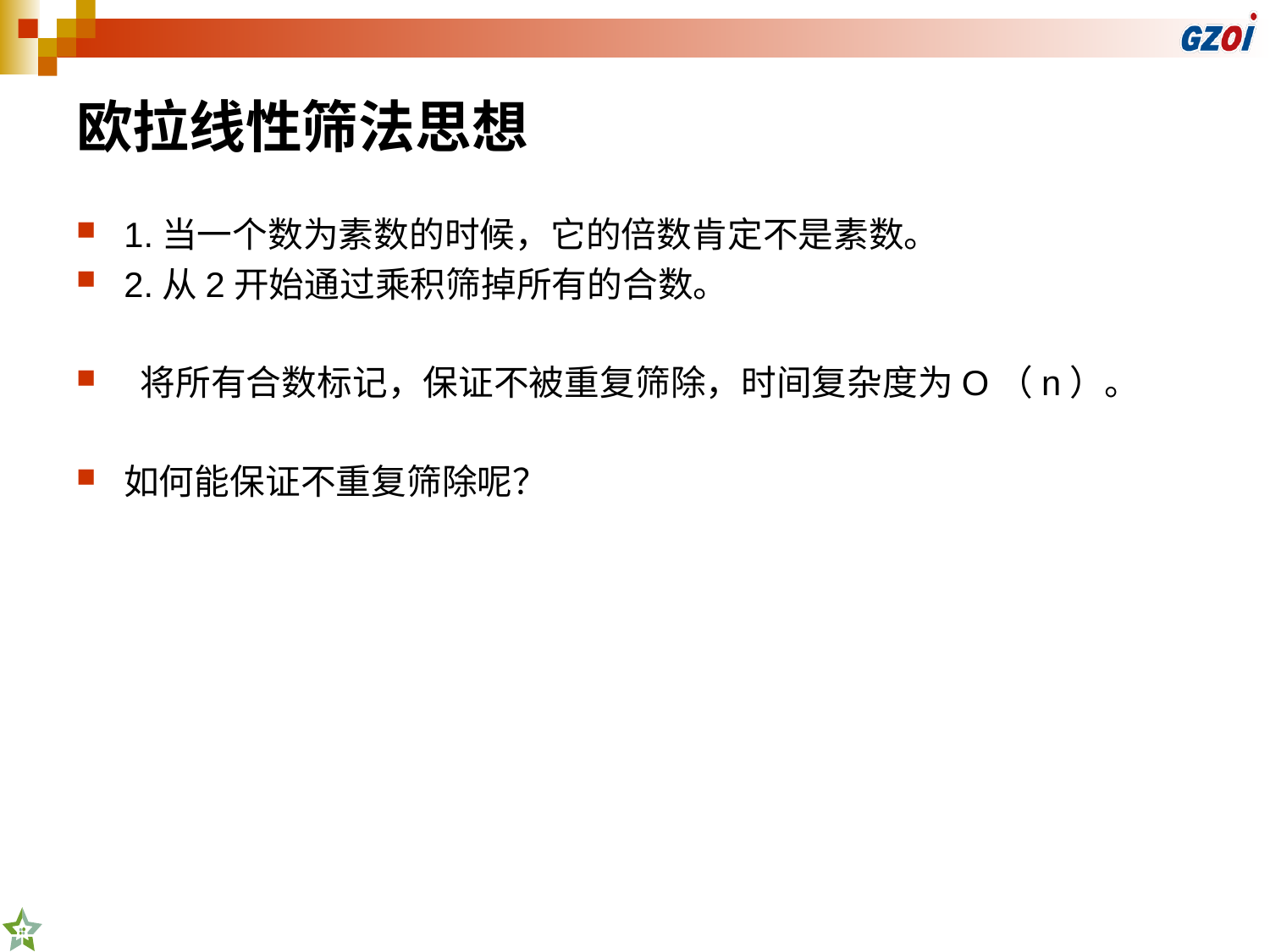

# 欧拉线性筛法思想
1.当一个数为素数的时候，它的倍数肯定不是素数。
2.从2开始通过乘积筛掉所有的合数。

 将所有合数标记，保证不被重复筛除，时间复杂度为O（n）。

如何能保证不重复筛除呢？